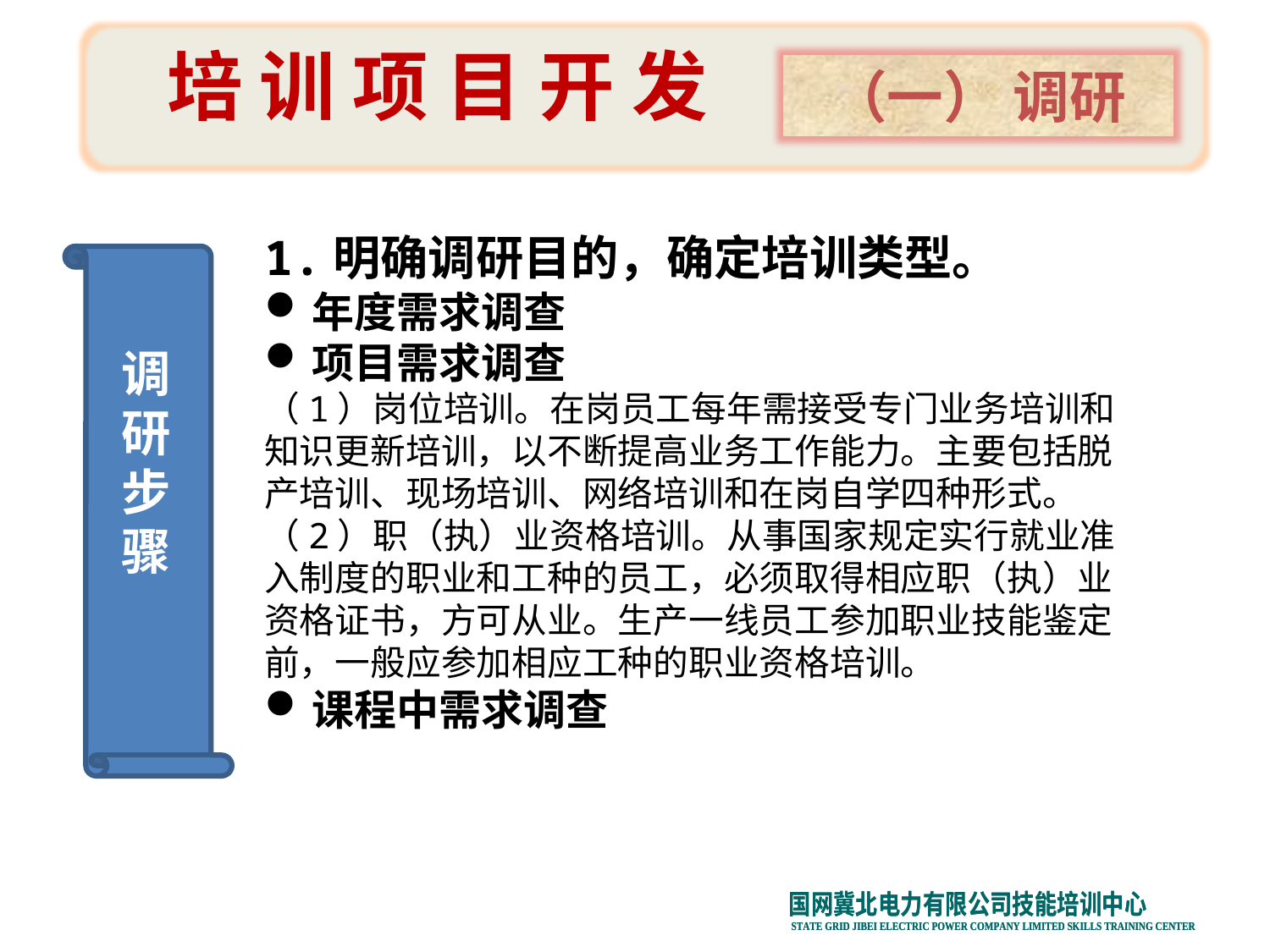

培 训 项 目 开 发
（一） 调研
1.明确调研目的，确定培训类型。
年度需求调查
项目需求调查
（1）岗位培训。在岗员工每年需接受专门业务培训和知识更新培训，以不断提高业务工作能力。主要包括脱产培训、现场培训、网络培训和在岗自学四种形式。
（2）职（执）业资格培训。从事国家规定实行就业准入制度的职业和工种的员工，必须取得相应职（执）业资格证书，方可从业。生产一线员工参加职业技能鉴定前，一般应参加相应工种的职业资格培训。
课程中需求调查

 调
研
步
骤